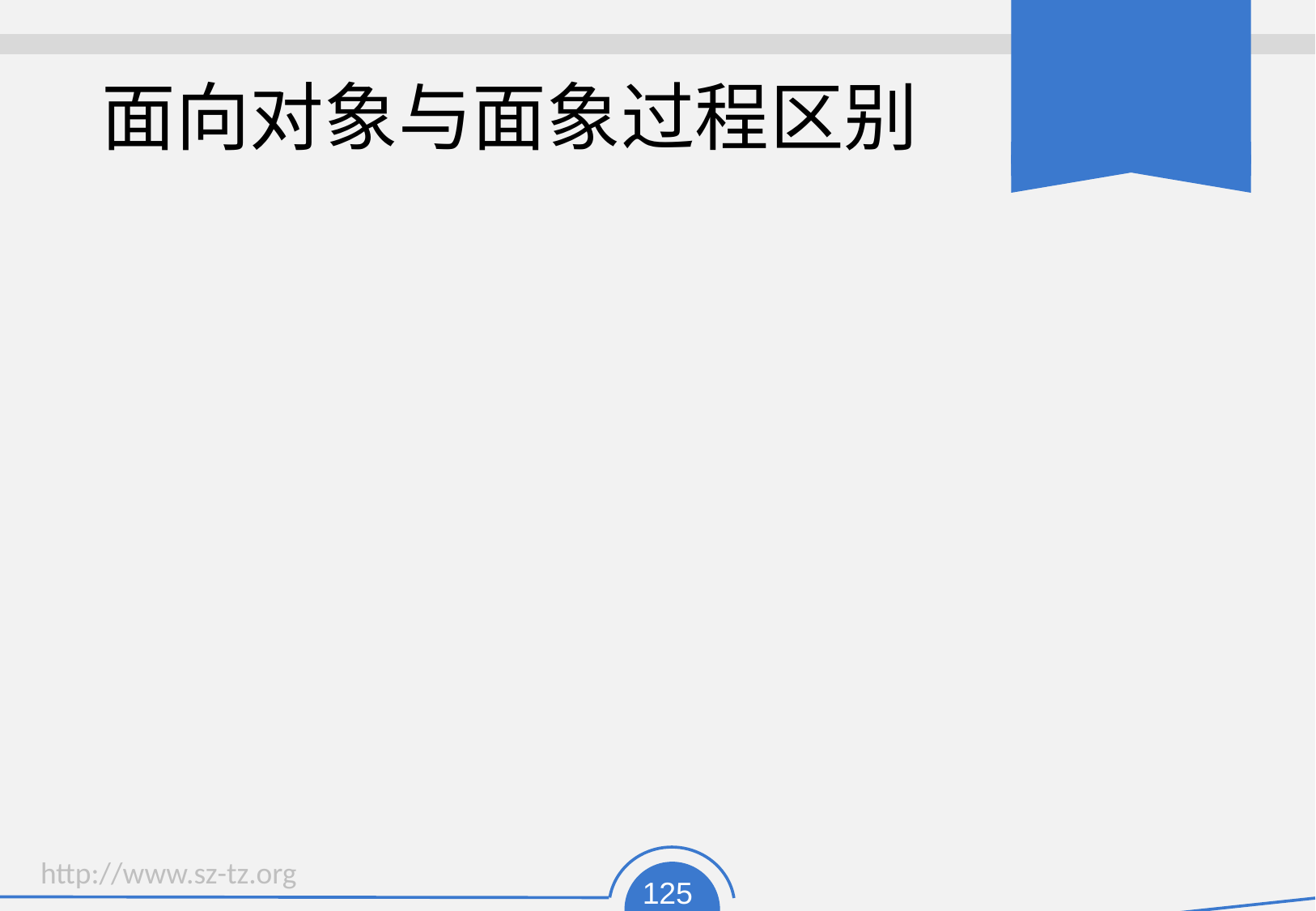

# 面向对象与面象过程区别
比较面向过程的思想和面向对象的思想：
面向过程的思想：
               Algorithms + Data Structor = Programs
               面向过程是先有算法，后有数据结构。
               由过程、步骤、函数组成，以过程为核心；
面向对象的思想：
              以对象为中心，先开发类，得到对象，通过对象之间相互通信实现功能
              oop关键是让每一个对象负责执行一组相关的任务.
              面向对象是先有数据结构，然后再有算法。